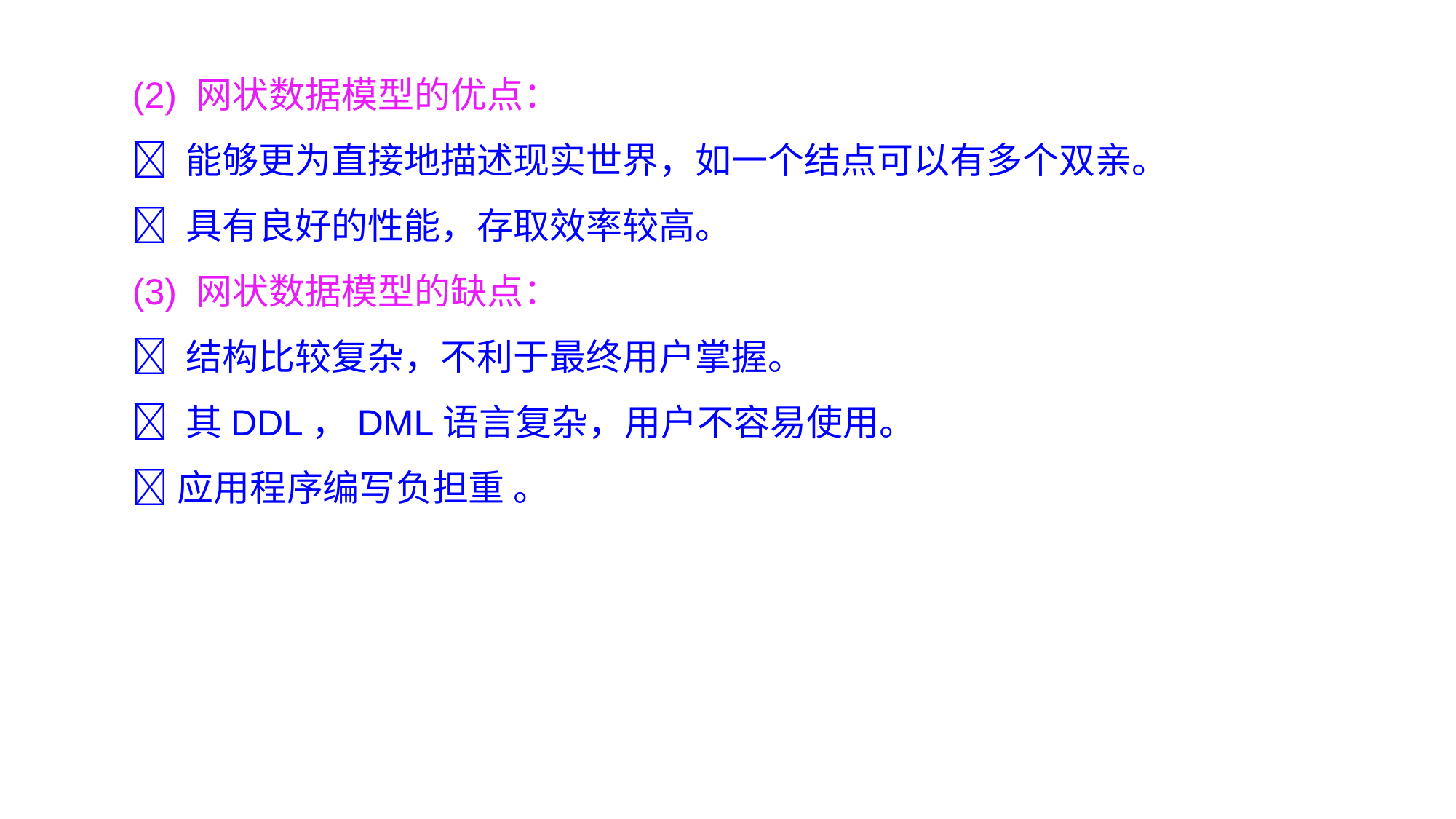

(2) 网状数据模型的优点：
• 能够更为直接地描述现实世界，如一个结点可以有多个双亲。
• 具有良好的性能，存取效率较高。
(3) 网状数据模型的缺点：
• 结构比较复杂，不利于最终用户掌握。
• 其DDL，DML语言复杂，用户不容易使用。
•应用程序编写负担重 。